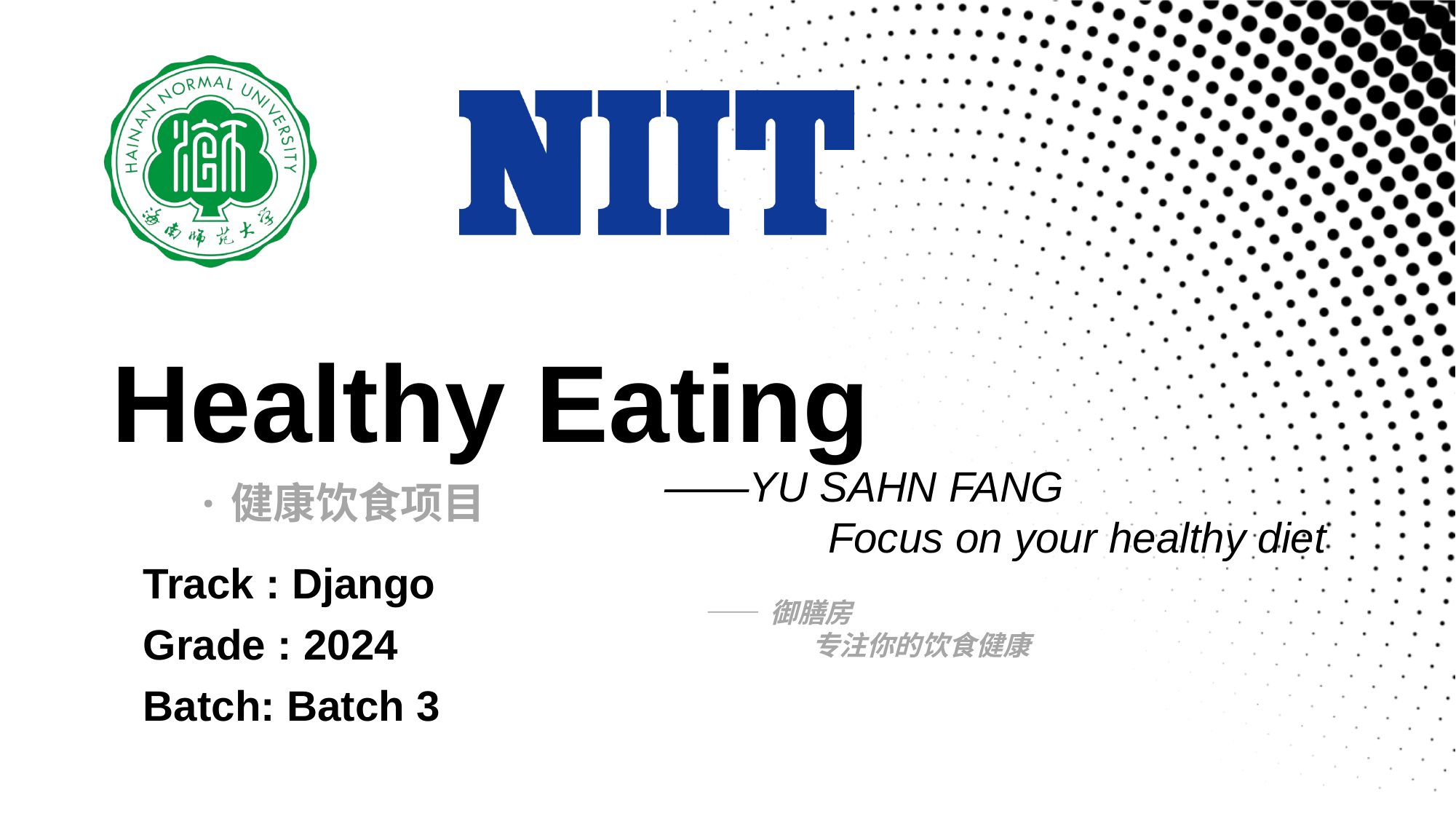

# Healthy Eating
——YU SAHN FANG
Focus on your healthy diet
·健康饮食项目
Track : Django
Grade : 2024
Batch: Batch 3
—— 御膳房
专注你的饮食健康